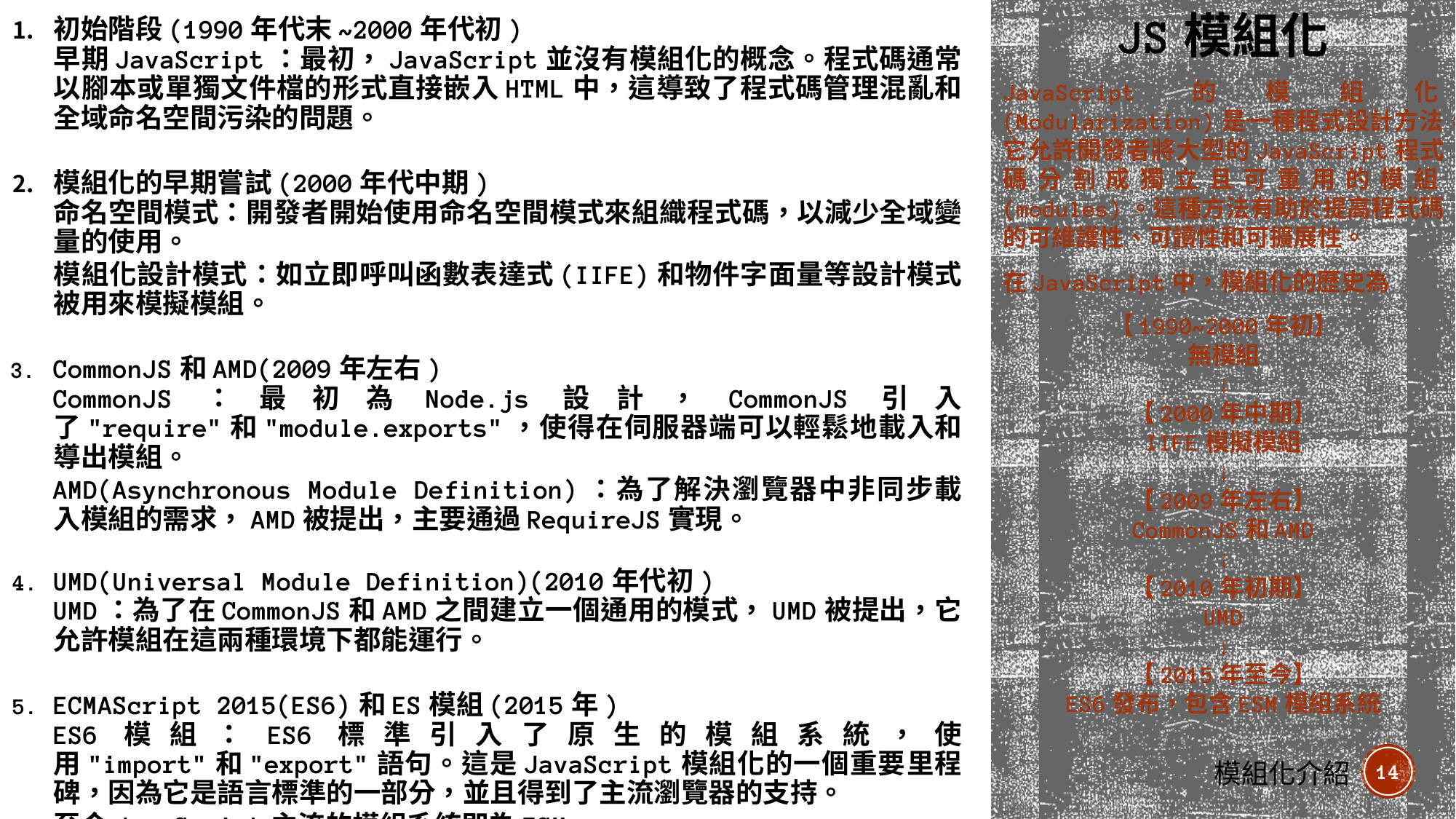

# JS模組化
初始階段(1990年代末~2000年代初)
早期JavaScript：最初，JavaScript並沒有模組化的概念。程式碼通常以腳本或單獨文件檔的形式直接嵌入HTML中，這導致了程式碼管理混亂和全域命名空間污染的問題。

模組化的早期嘗試(2000年代中期)
命名空間模式：開發者開始使用命名空間模式來組織程式碼，以減少全域變量的使用。
模組化設計模式：如立即呼叫函數表達式(IIFE)和物件字面量等設計模式被用來模擬模組。

CommonJS和AMD(2009年左右)
CommonJS：最初為Node.js設計，CommonJS引入了"require"和"module.exports"，使得在伺服器端可以輕鬆地載入和導出模組。
AMD(Asynchronous Module Definition)：為了解決瀏覽器中非同步載入模組的需求，AMD被提出，主要通過RequireJS實現。

UMD(Universal Module Definition)(2010年代初)
UMD：為了在CommonJS和AMD之間建立一個通用的模式，UMD被提出，它允許模組在這兩種環境下都能運行。

ECMAScript 2015(ES6)和ES模組(2015年)
ES6模組：ES6標準引入了原生的模組系統，使用"import"和"export"語句。這是JavaScript模組化的一個重要里程碑，因為它是語言標準的一部分，並且得到了主流瀏覽器的支持。
至今JavaScript主流的模組系統即為ESM。
JavaScript的模組化(Modularization)是一種程式設計方法，它允許開發者將大型的JavaScript程式碼分割成獨立且可重用的模組(modules)。這種方法有助於提高程式碼的可維護性、可讀性和可擴展性。
在JavaScript中，模組化的歷史為
【1990~2000年初】
無模組
↓
【2000年中期】
IIFE模擬模組
↓
【2009年左右】
CommonJS和AMD
↓
【2010年初期】
UMD
↓
【2015年至今】
ES6發布，包含ESM模組系統

14
模組化介紹